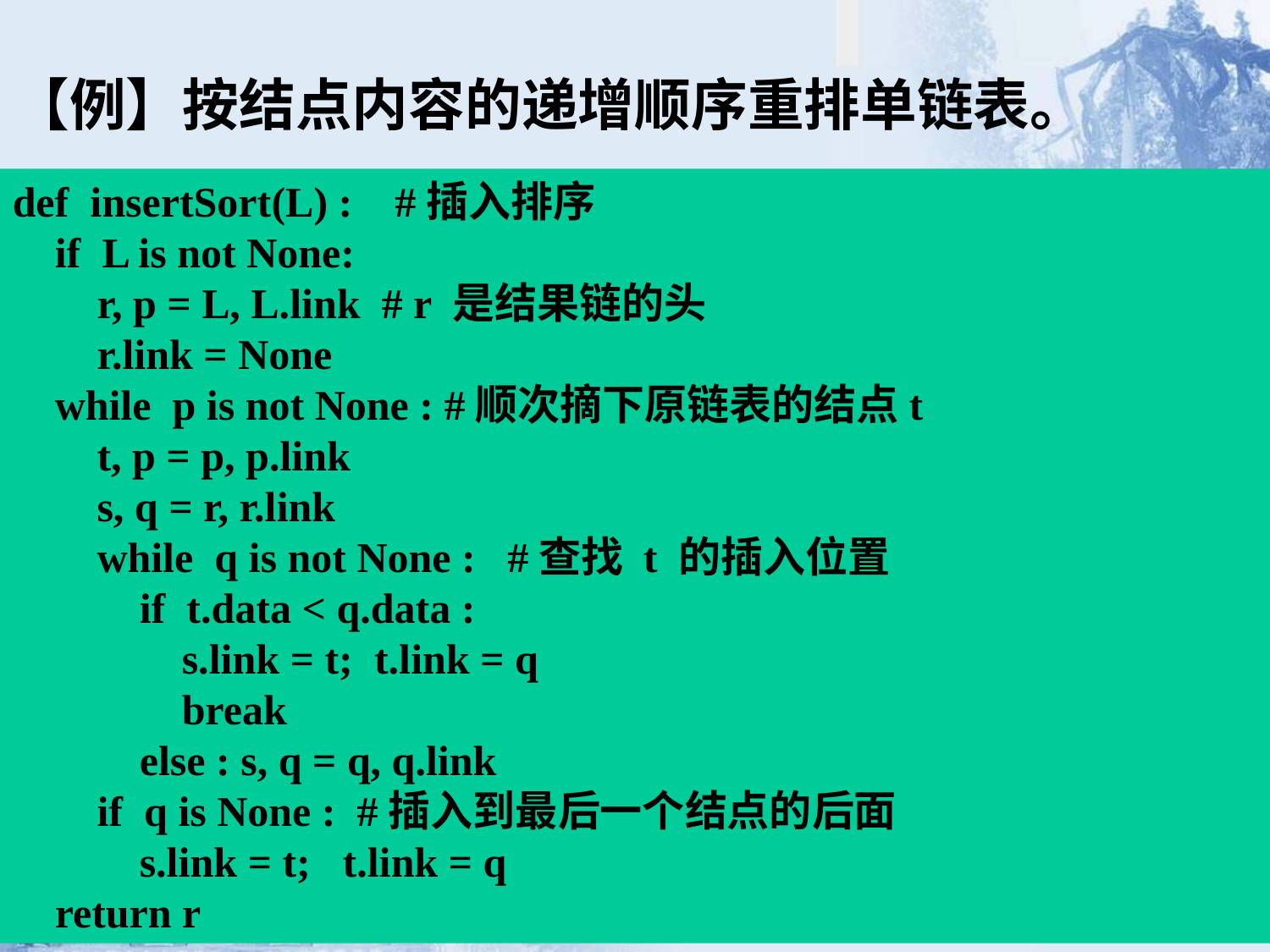

【例】按结点内容的递增顺序重排单链表。
def  insertSort(L) :    #插入排序
    if  L is not None:
        r, p = L, L.link  # r 是结果链的头
        r.link = None
    while  p is not None : #顺次摘下原链表的结点t
        t, p = p, p.link
        s, q = r, r.link
        while  q is not None :   #查找 t 的插入位置
            if  t.data < q.data :
                s.link = t;  t.link = q
                break
            else : s, q = q, q.link
        if  q is None :  #插入到最后一个结点的后面
            s.link = t;   t.link = q
    return r